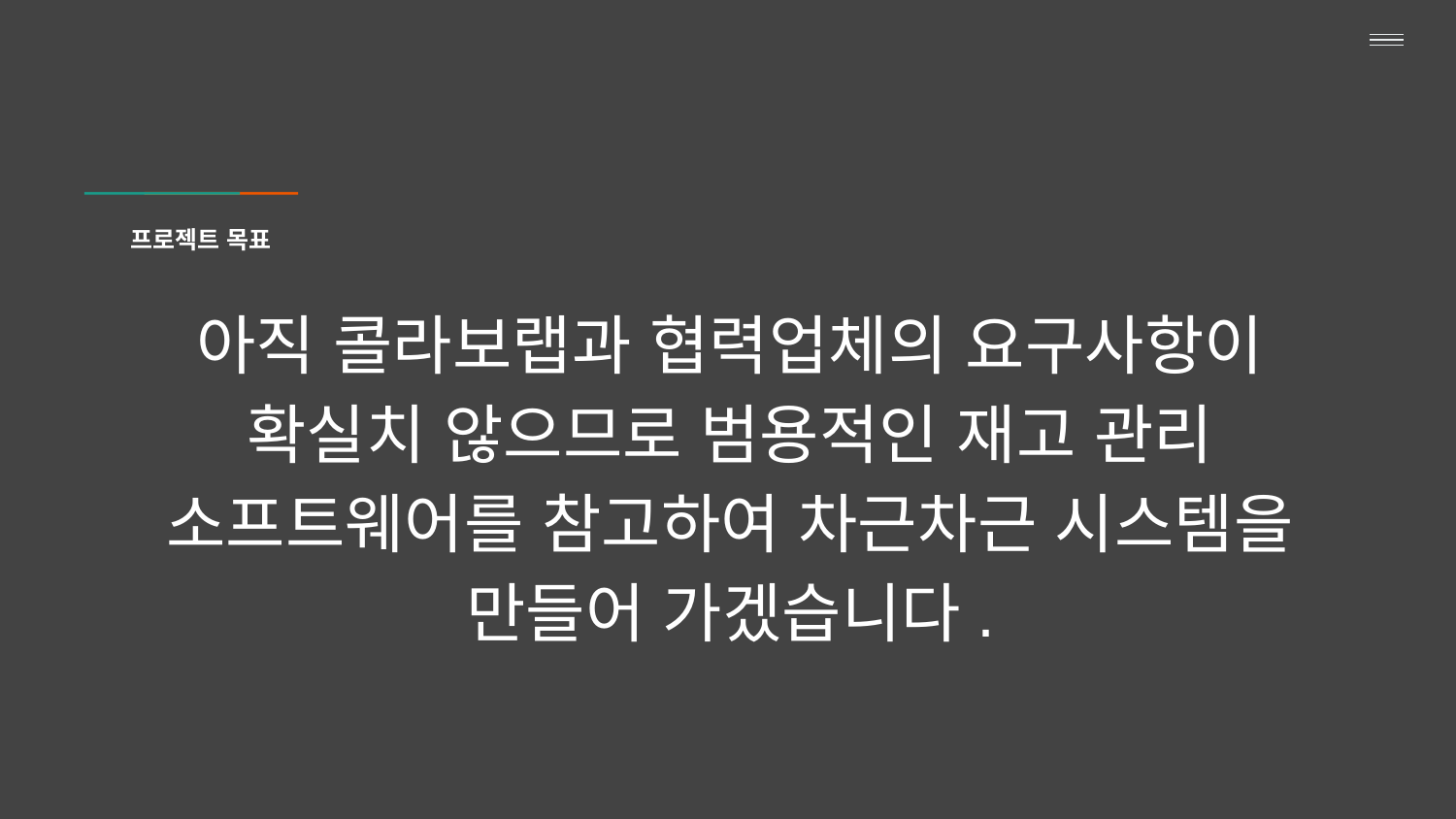

# 프로젝트 목표
아직 콜라보랩과 협력업체의 요구사항이 확실치 않으므로 범용적인 재고 관리 소프트웨어를 참고하여 차근차근 시스템을 만들어 가겠습니다.